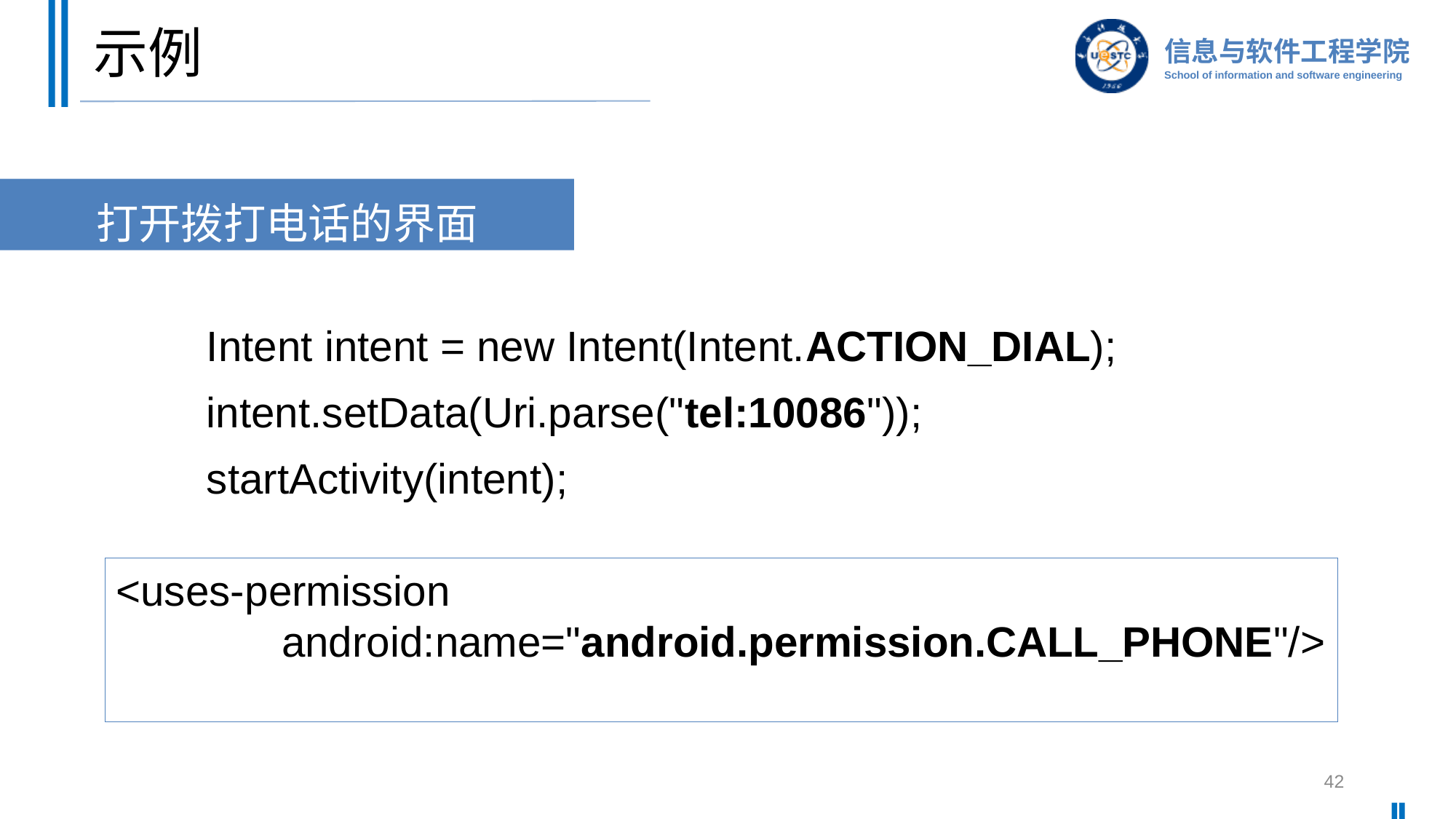

# 示例
打开拨打电话的界面
Intent intent = new Intent(Intent.ACTION_DIAL);
intent.setData(Uri.parse("tel:10086"));
startActivity(intent);

<uses-permission
              android:name="android.permission.CALL_PHONE"/>

42